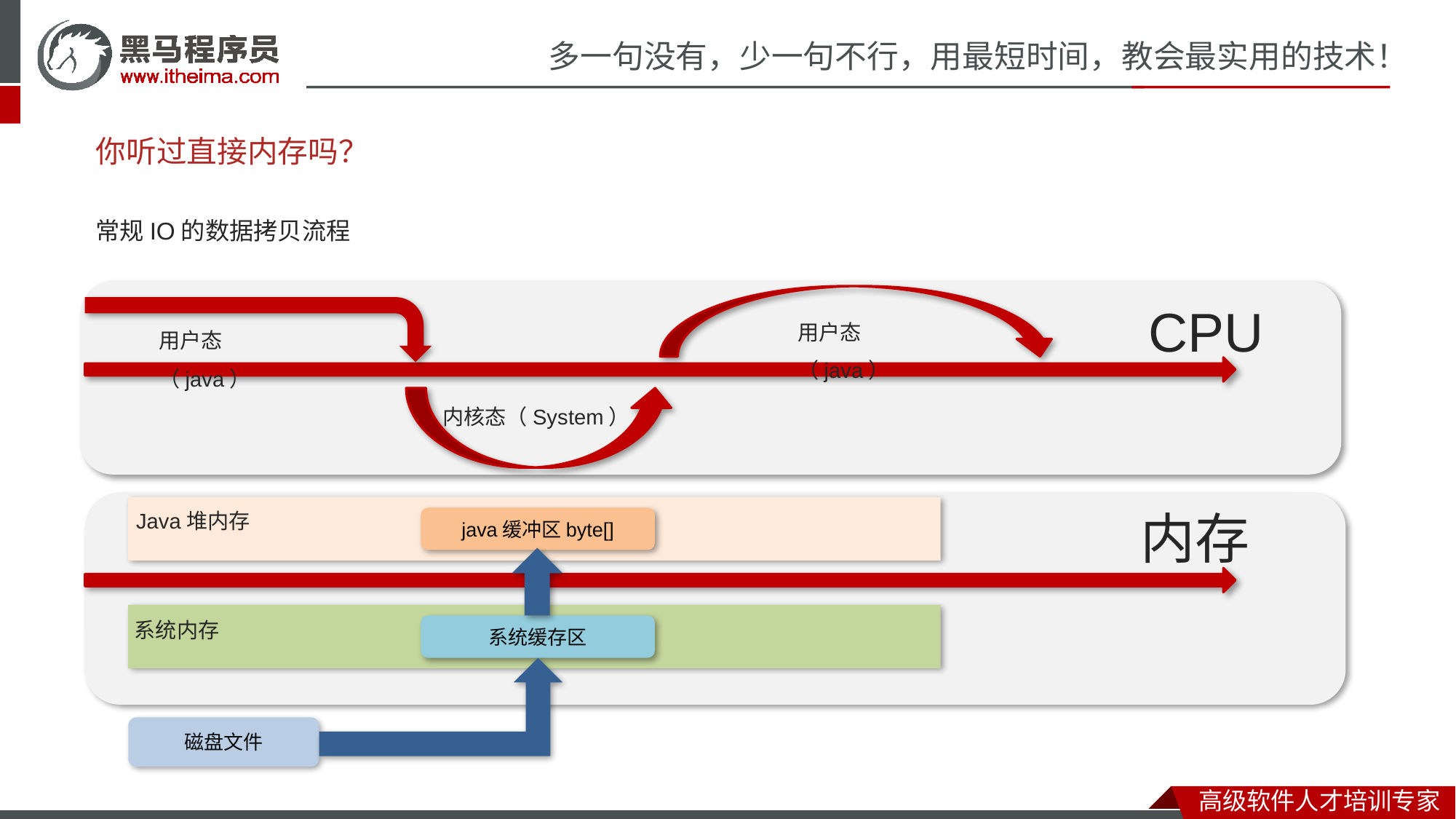

# 你听过直接内存吗？
常规IO的数据拷贝流程

CPU

用户态（java）
用户态（java）

内核态（System）

内存
Java堆内存

java缓冲区byte[]

系统内存

系统缓存区

磁盘文件